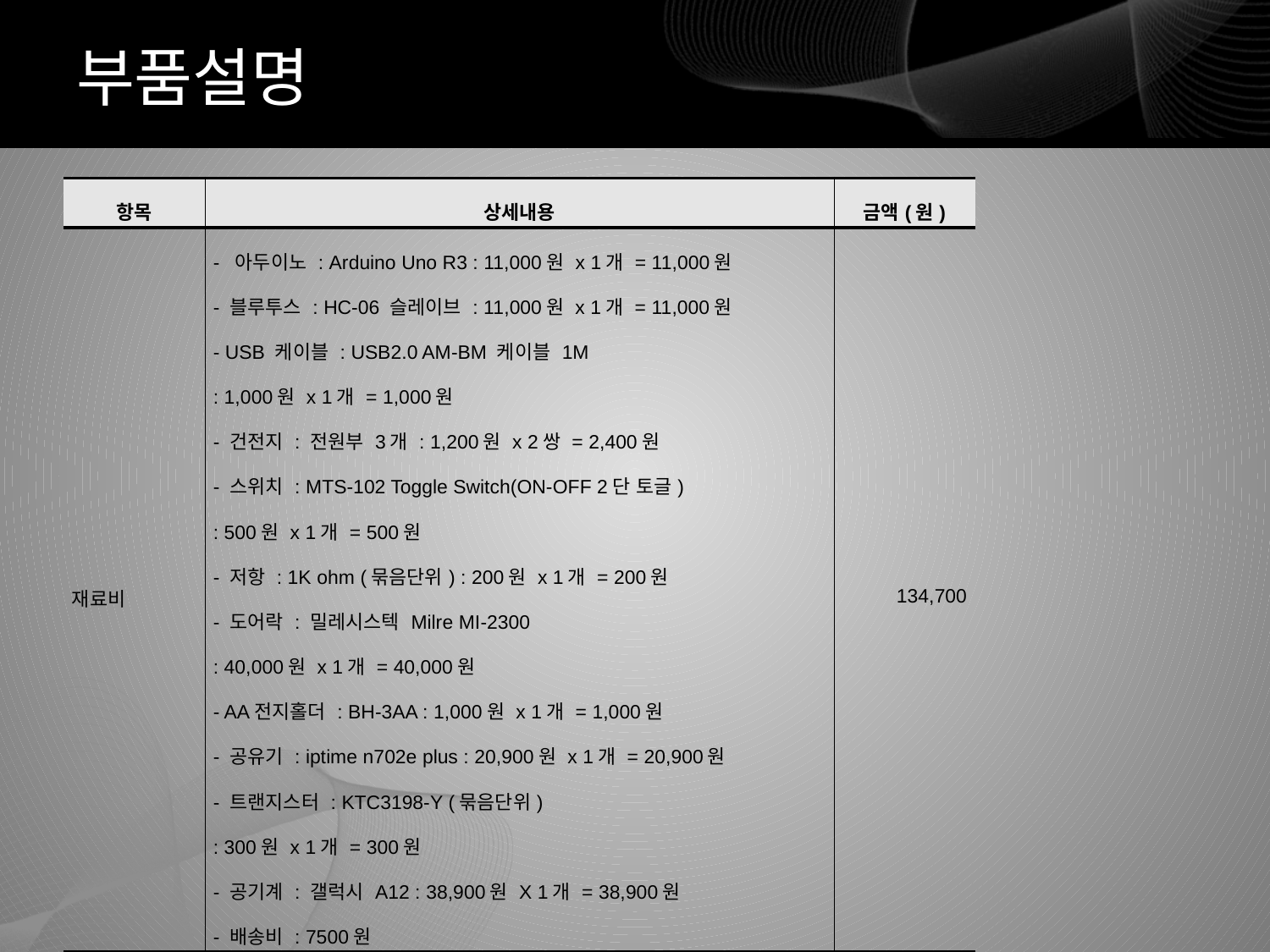

# 부품설명
| 항목 | 상세내용 | 금액(원) |
| --- | --- | --- |
| 재료비 | - 아두이노 : Arduino Uno R3 : 11,000원 x 1개 = 11,000원 - 블루투스 : HC-06 슬레이브 : 11,000원 x 1개 = 11,000원 - USB 케이블 : USB2.0 AM-BM 케이블 1M : 1,000원 x 1개 = 1,000원 - 건전지 : 전원부 3개 : 1,200원 x 2쌍 = 2,400원 - 스위치 : MTS-102 Toggle Switch(ON-OFF 2단 토글) : 500원 x 1개 = 500원 - 저항 : 1K ohm (묶음단위) : 200원 x 1개 = 200원 - 도어락 : 밀레시스텍 Milre MI-2300 : 40,000원 x 1개 = 40,000원 - AA전지홀더 : BH-3AA : 1,000원 x 1개 = 1,000원 - 공유기 : iptime n702e plus : 20,900원 x 1개 = 20,900원 - 트랜지스터 : KTC3198-Y (묶음단위) : 300원 x 1개 = 300원 - 공기계 : 갤럭시 A12 : 38,900원 X 1개 = 38,900원 - 배송비 : 7500원 | 134,700 |
| 합계 |  | 134,700 |